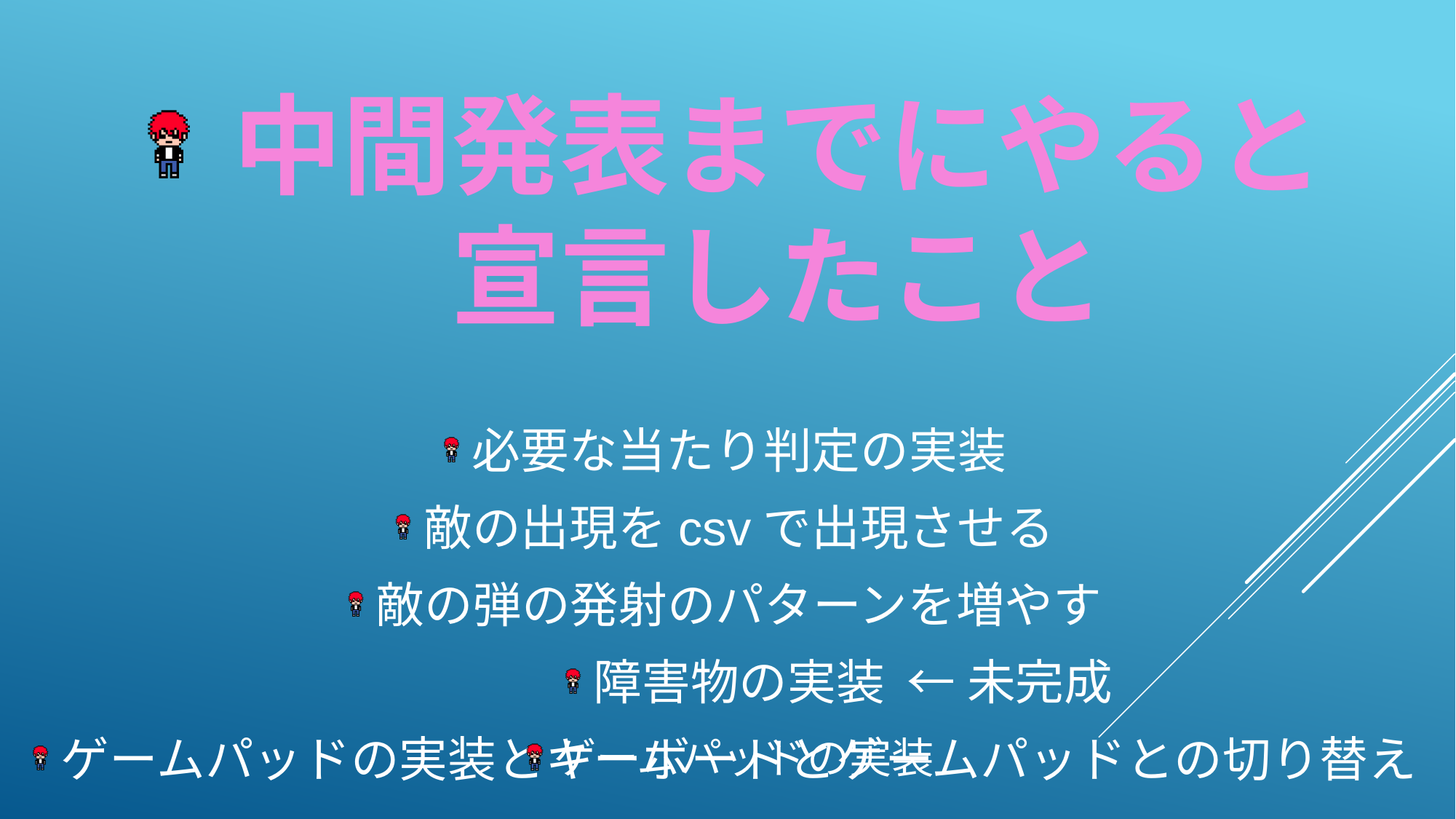

すっご～いｗｗ
# 中間発表までにやると 宣言したこと
必要な当たり判定の実装
敵の出現をcsvで出現させる
敵の弾の発射のパターンを増やす
障害物の実装
ゲームパッドの実装とキーボードとゲームパッドとの切り替え
←未完成
ゲームパッドの実装